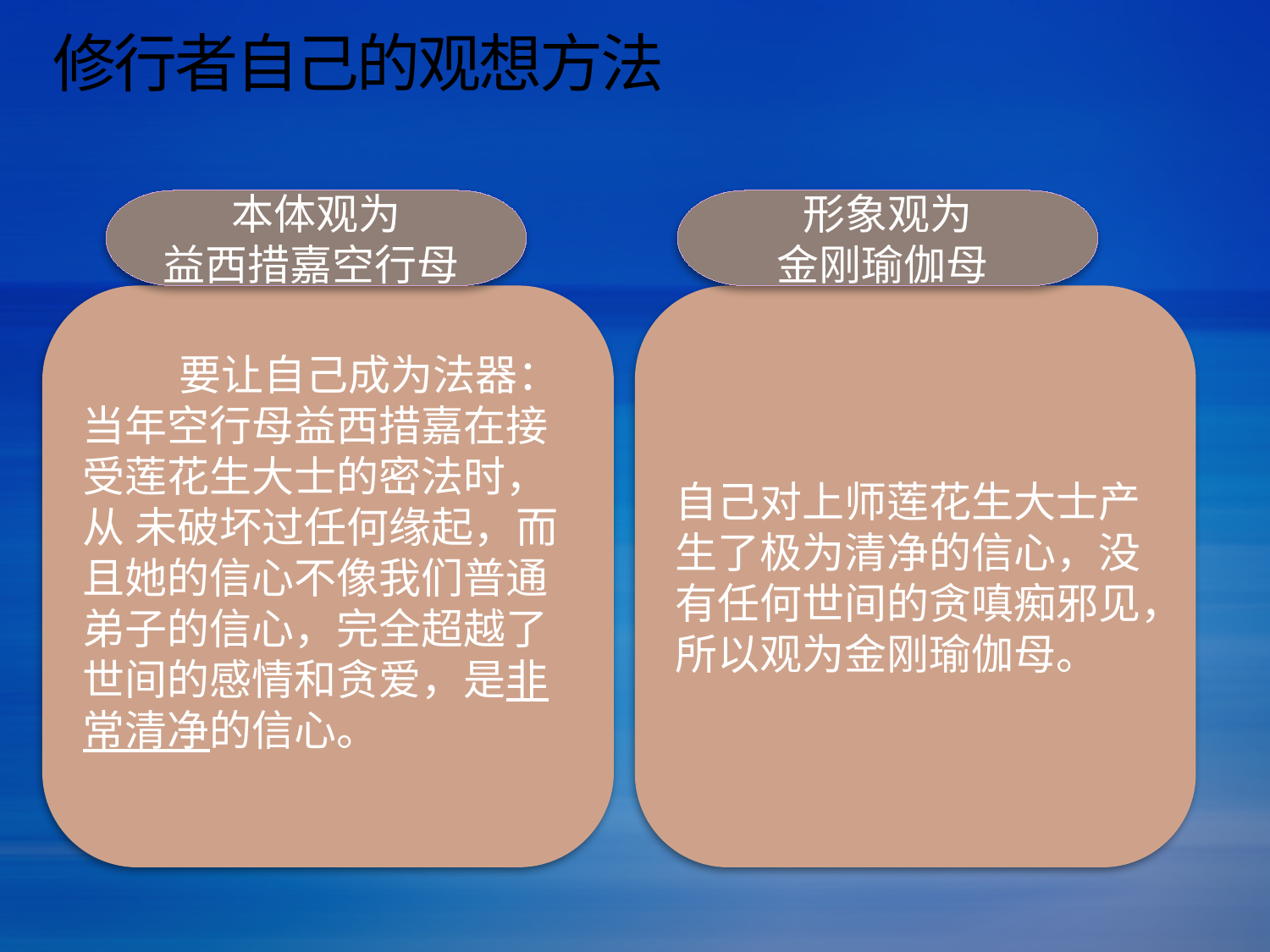

# 修行者自己的观想方法
本体观为
益西措嘉空行母
形象观为
金刚瑜伽母
         要让自己成为法器：
当年空行母益西措嘉在接受莲花生大士的密法时，从 未破坏过任何缘起，而且她的信心不像我们普通弟子的信心，完全超越了世间的感情和贪爱，是非常清净的信心。

自己对上师莲花生大士产生了极为清净的信心，没有任何世间的贪嗔痴邪见，所以观为金刚瑜伽母。